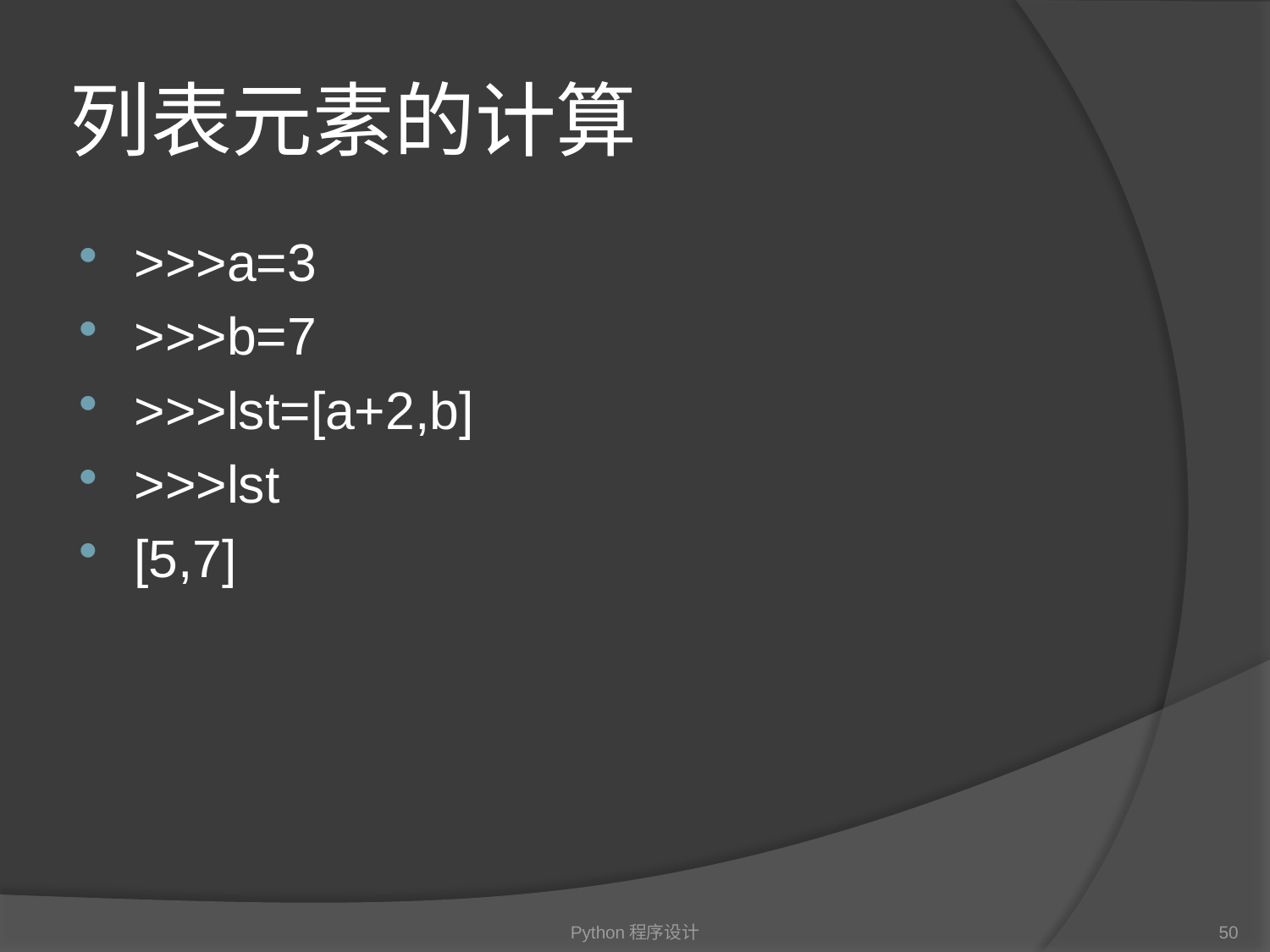

# 列表元素的计算
>>>a=3
>>>b=7
>>>lst=[a+2,b]
>>>lst
[5,7]
Python程序设计
50